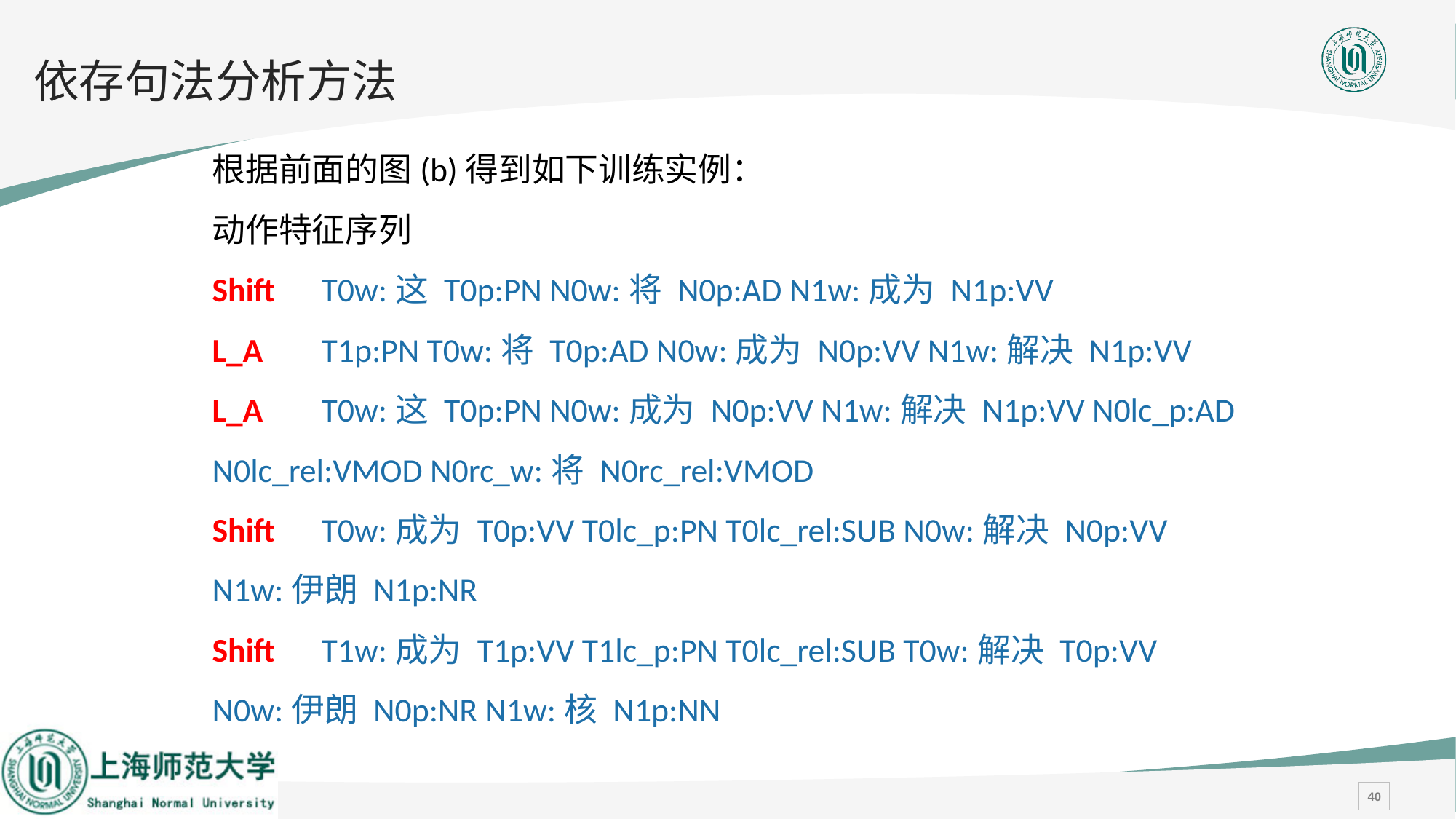

依存句法分析方法
根据前面的图(b)得到如下训练实例：
动作特征序列
Shift 	T0w:这 T0p:PN N0w:将 N0p:AD N1w:成为 N1p:VV
L_A 	T1p:PN T0w:将 T0p:AD N0w:成为 N0p:VV N1w:解决 N1p:VV
L_A 	T0w:这 T0p:PN N0w:成为 N0p:VV N1w:解决 N1p:VV N0lc_p:AD
N0lc_rel:VMOD N0rc_w:将 N0rc_rel:VMOD
Shift 	T0w:成为 T0p:VV T0lc_p:PN T0lc_rel:SUB N0w:解决 N0p:VV
N1w:伊朗 N1p:NR
Shift 	T1w:成为 T1p:VV T1lc_p:PN T0lc_rel:SUB T0w:解决 T0p:VV
N0w:伊朗 N0p:NR N1w:核 N1p:NN